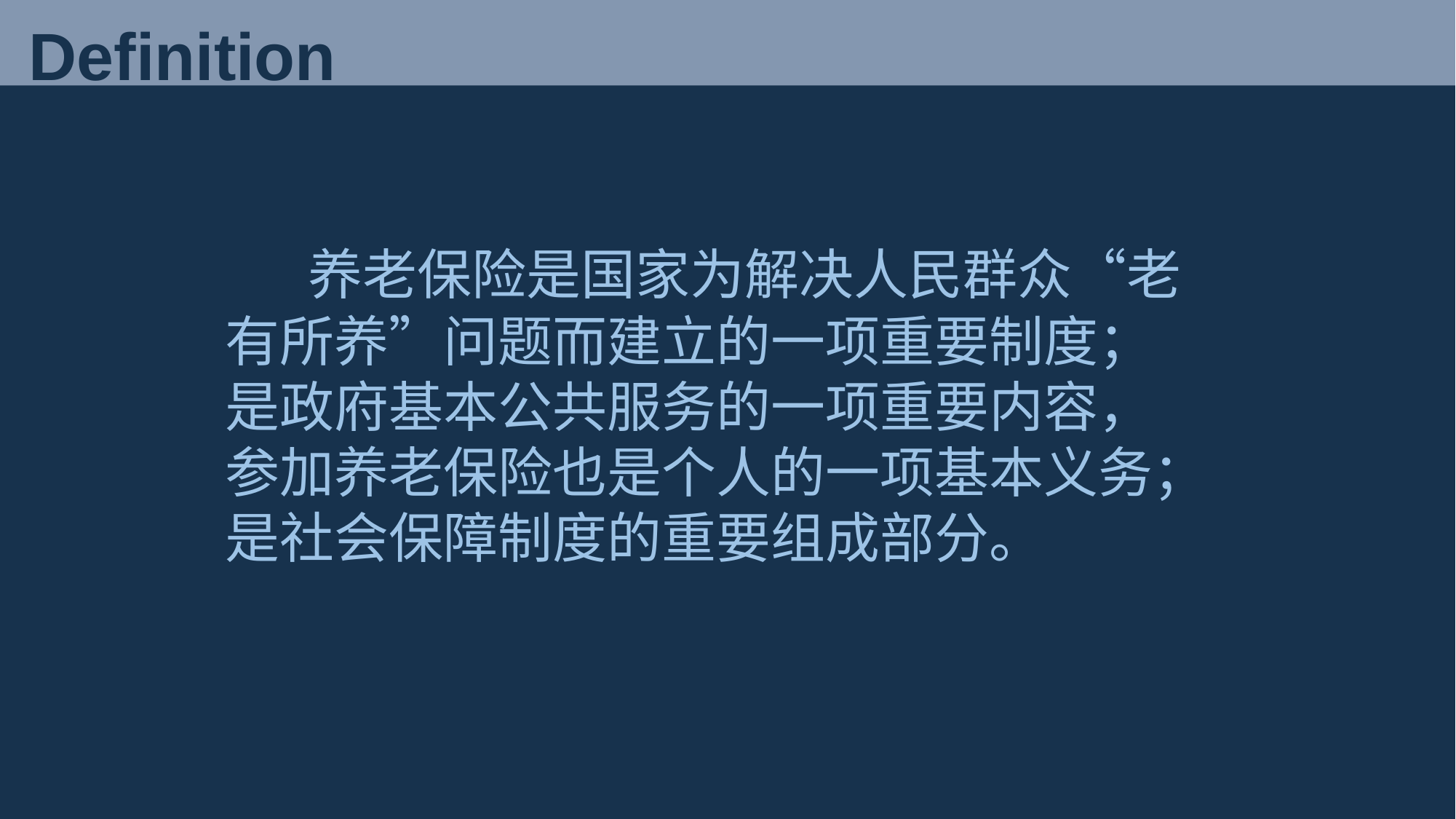

Definition
     养老保险是国家为解决人民群众“老有所养”问题而建立的一项重要制度；是政府基本公共服务的一项重要内容，参加养老保险也是个人的一项基本义务；是社会保障制度的重要组成部分。